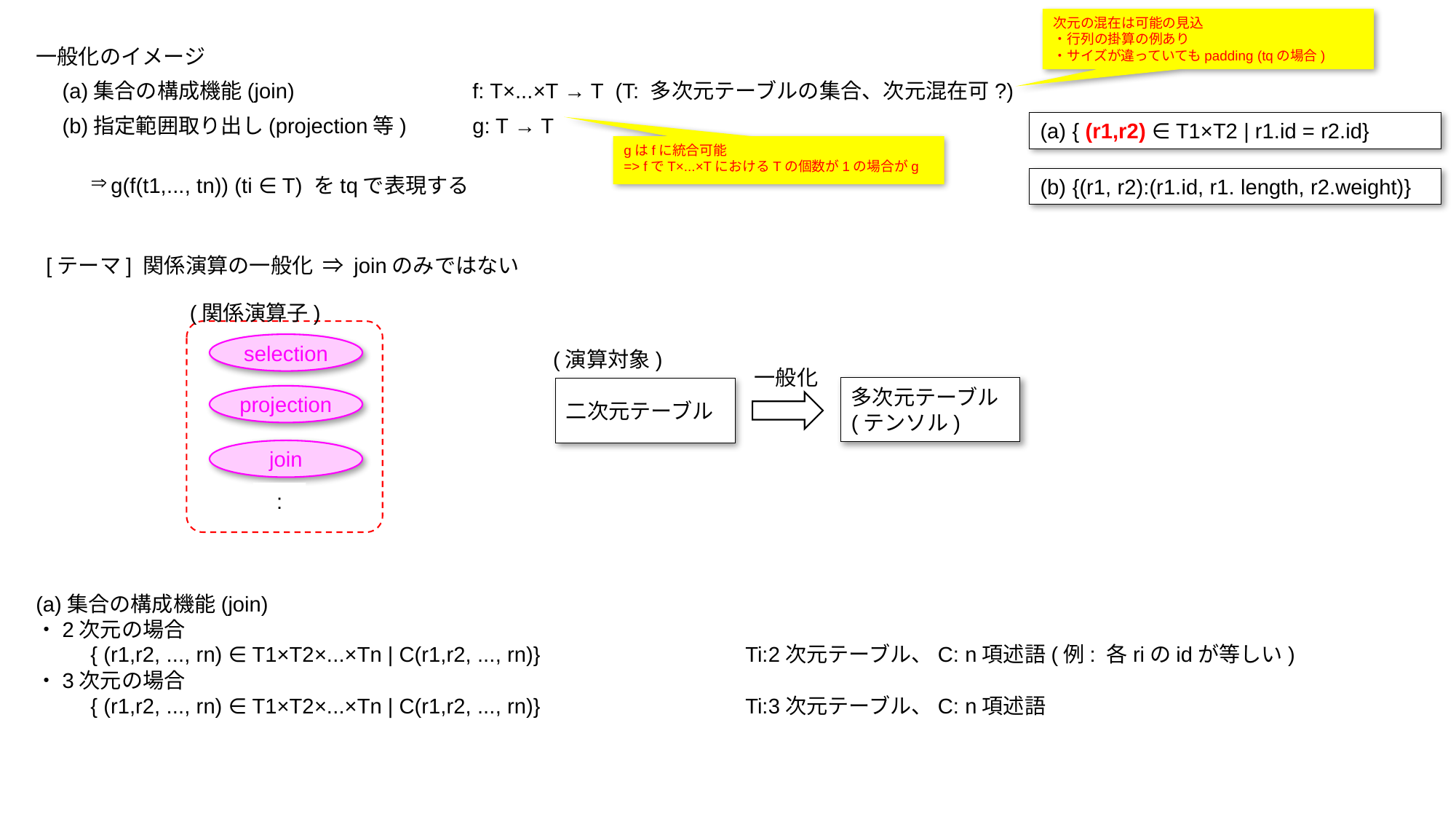

次元の混在は可能の見込
・行列の掛算の例あり
・サイズが違っていてもpadding (tqの場合)
一般化のイメージ
　(a)集合の構成機能(join)		f: T×...×T → T  (T: 多次元テーブルの集合、次元混在可?)
　(b)指定範囲取り出し(projection等)	g: T → T

g(f(t1,..., tn)) (ti ∈ T) をtqで表現する
(a) { (r1,r2) ∈ T1×T2 | r1.id = r2.id}
gはfに統合可能
=> fでT×...×TにおけるTの個数が1の場合がg
(b) {(r1, r2):(r1.id, r1. length, r2.weight)}
[テーマ] 関係演算の一般化  ⇒ joinのみではない
(関係演算子)

selection
(演算対象)
一般化
多次元テーブル
(テンソル)
二次元テーブル
projection

join
:
(a)集合の構成機能(join)
・2次元の場合
{ (r1,r2, ..., rn) ∈ T1×T2×...×Tn | C(r1,r2, ..., rn)}		Ti:2次元テーブル、C: n項述語(例: 各riのidが等しい)
・3次元の場合
{ (r1,r2, ..., rn) ∈ T1×T2×...×Tn | C(r1,r2, ..., rn)}		Ti:3次元テーブル、C: n項述語